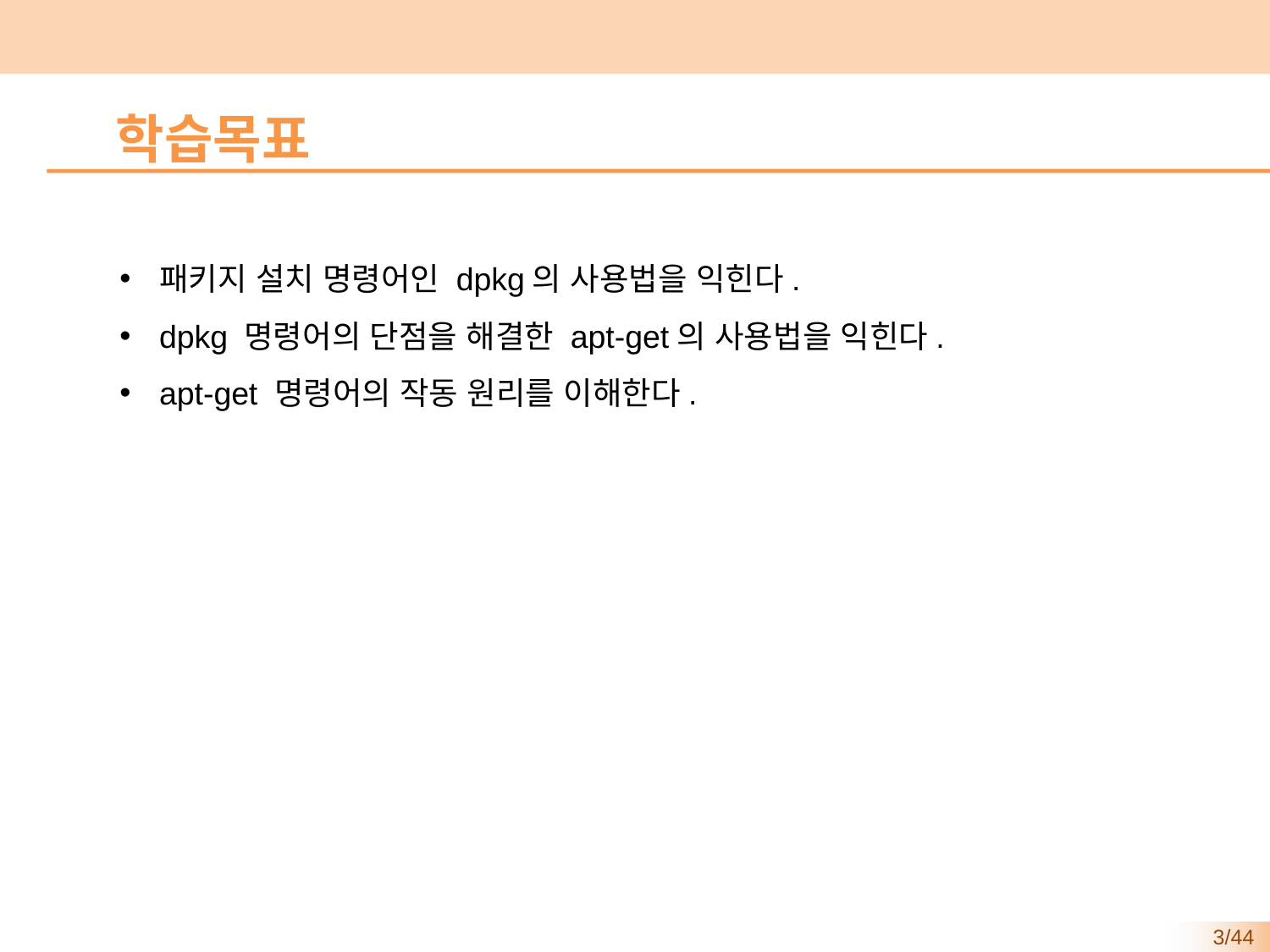

학습목표

패키지 설치 명령어인 dpkg의 사용법을 익힌다.
dpkg 명령어의 단점을 해결한 apt-get의 사용법을 익힌다.
apt-get 명령어의 작동 원리를 이해한다.